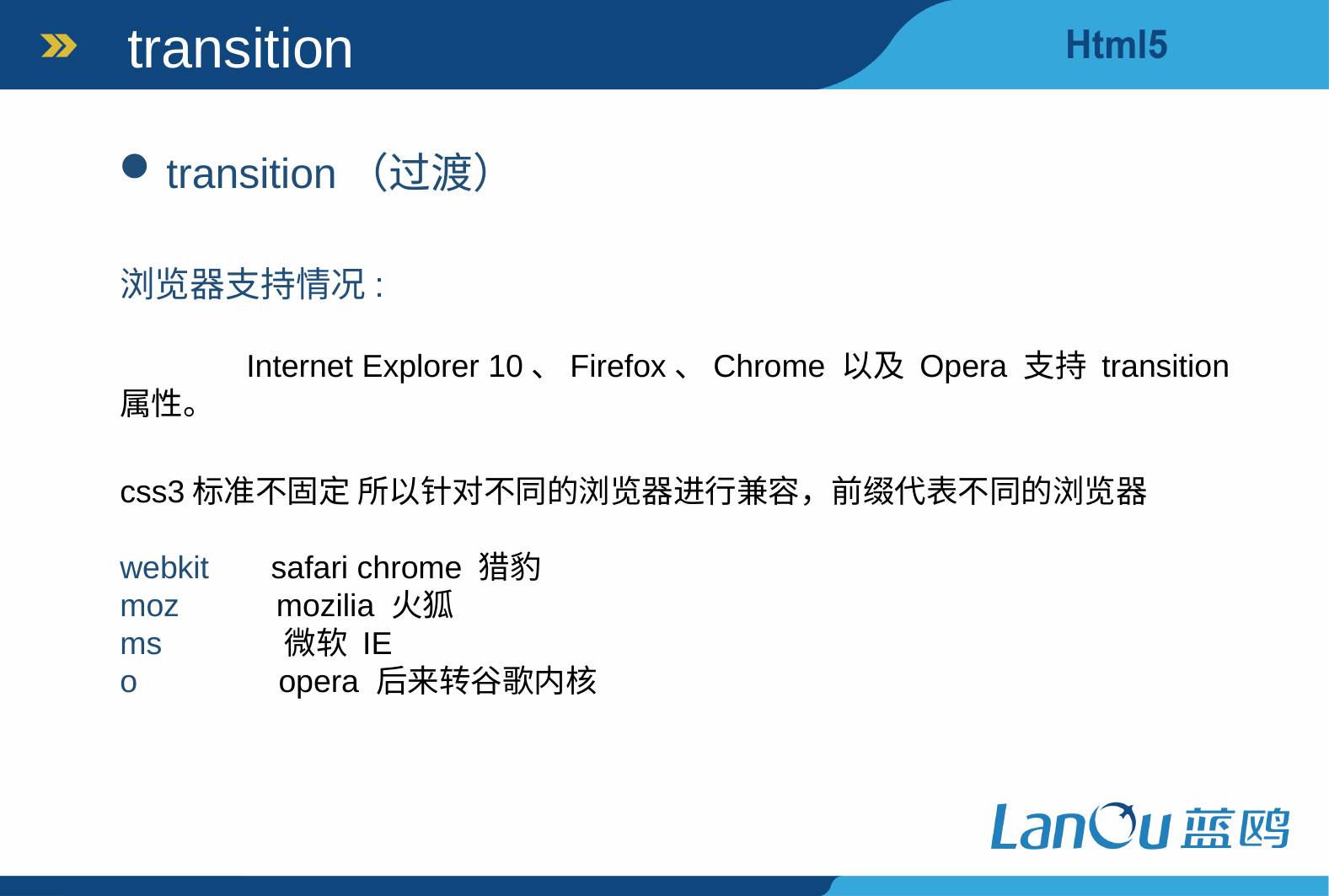

transition
transition（过渡）

浏览器支持情况:

	Internet Explorer 10、Firefox、Chrome 以及 Opera 支持 transition 属性。
css3标准不固定 所以针对不同的浏览器进行兼容，前缀代表不同的浏览器

webkit       safari chrome 猎豹
moz           mozilia 火狐
ms             微软 IE
o                opera 后来转谷歌内核